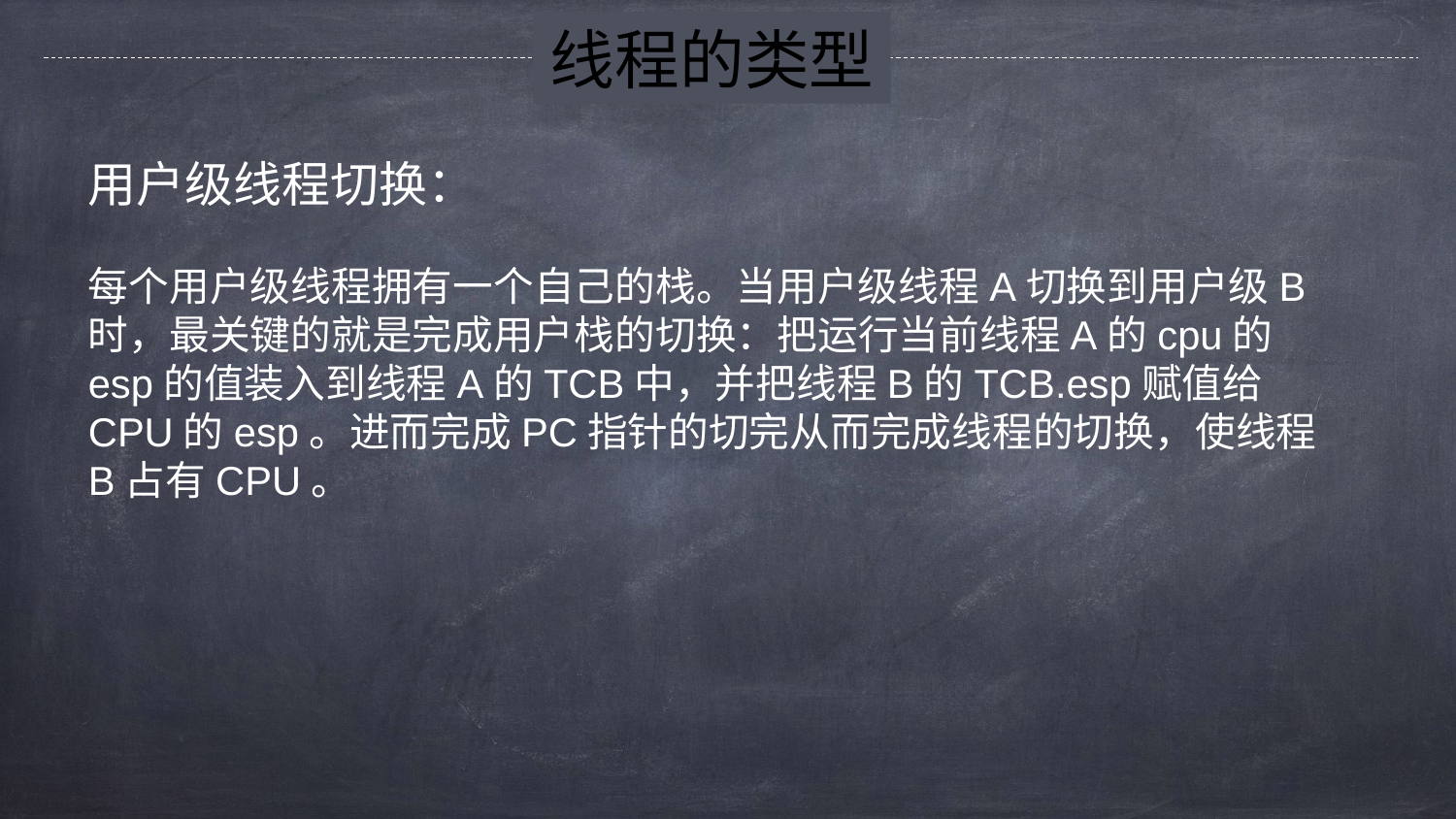

线程的类型
用户级线程切换：

每个用户级线程拥有一个自己的栈。当用户级线程A切换到用户级B时，最关键的就是完成用户栈的切换：把运行当前线程A的cpu的esp的值装入到线程A的TCB中，并把线程B的TCB.esp赋值给CPU的esp。进而完成PC指针的切完从而完成线程的切换，使线程B占有CPU。